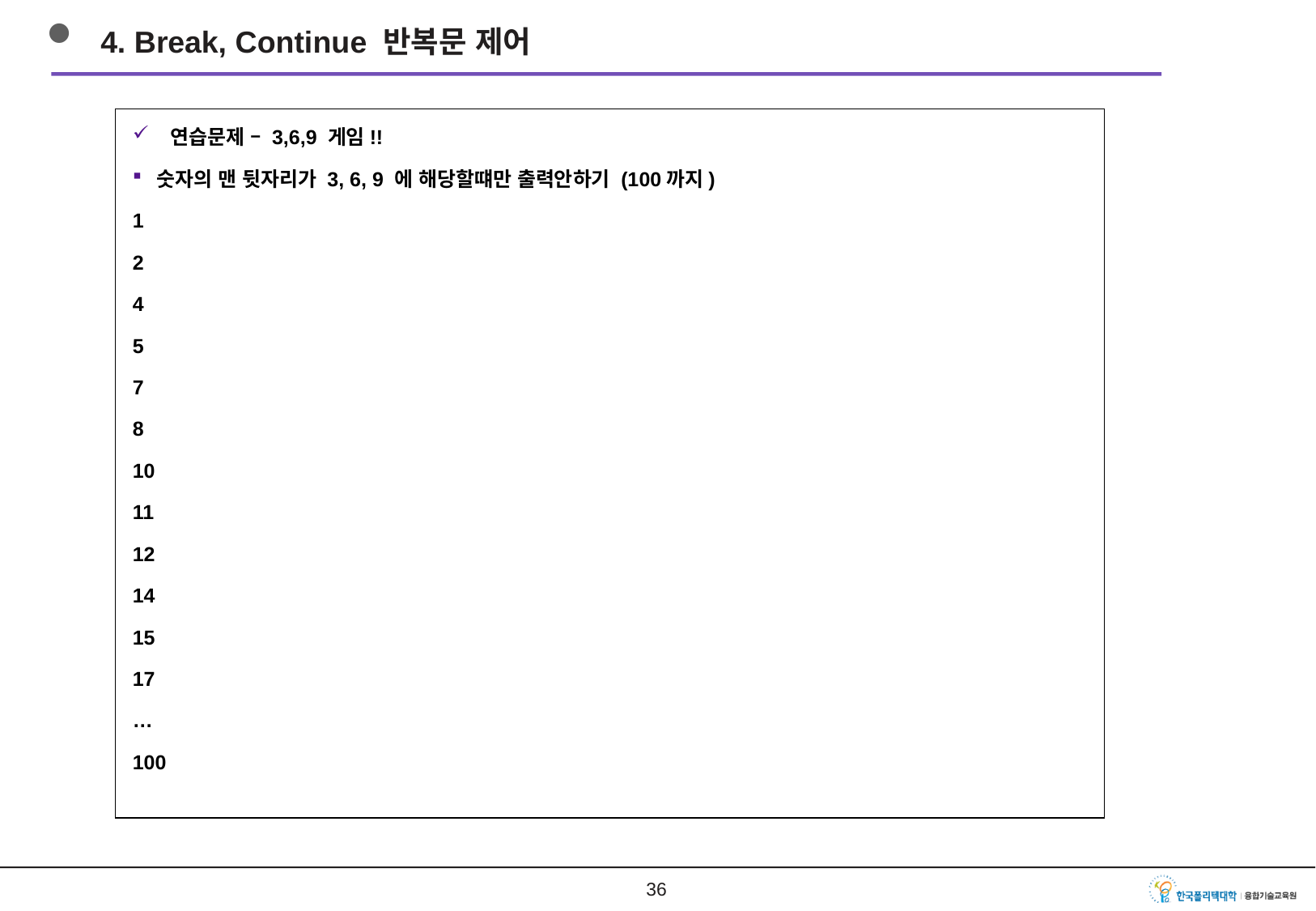

4. Break, Continue 반복문 제어
연습문제 – 3,6,9 게임!!
숫자의 맨 뒷자리가 3, 6, 9 에 해당할떄만 출력안하기 (100까지)
1
2
4
5
7
8
10
11
12
14
15
17
…
100
36